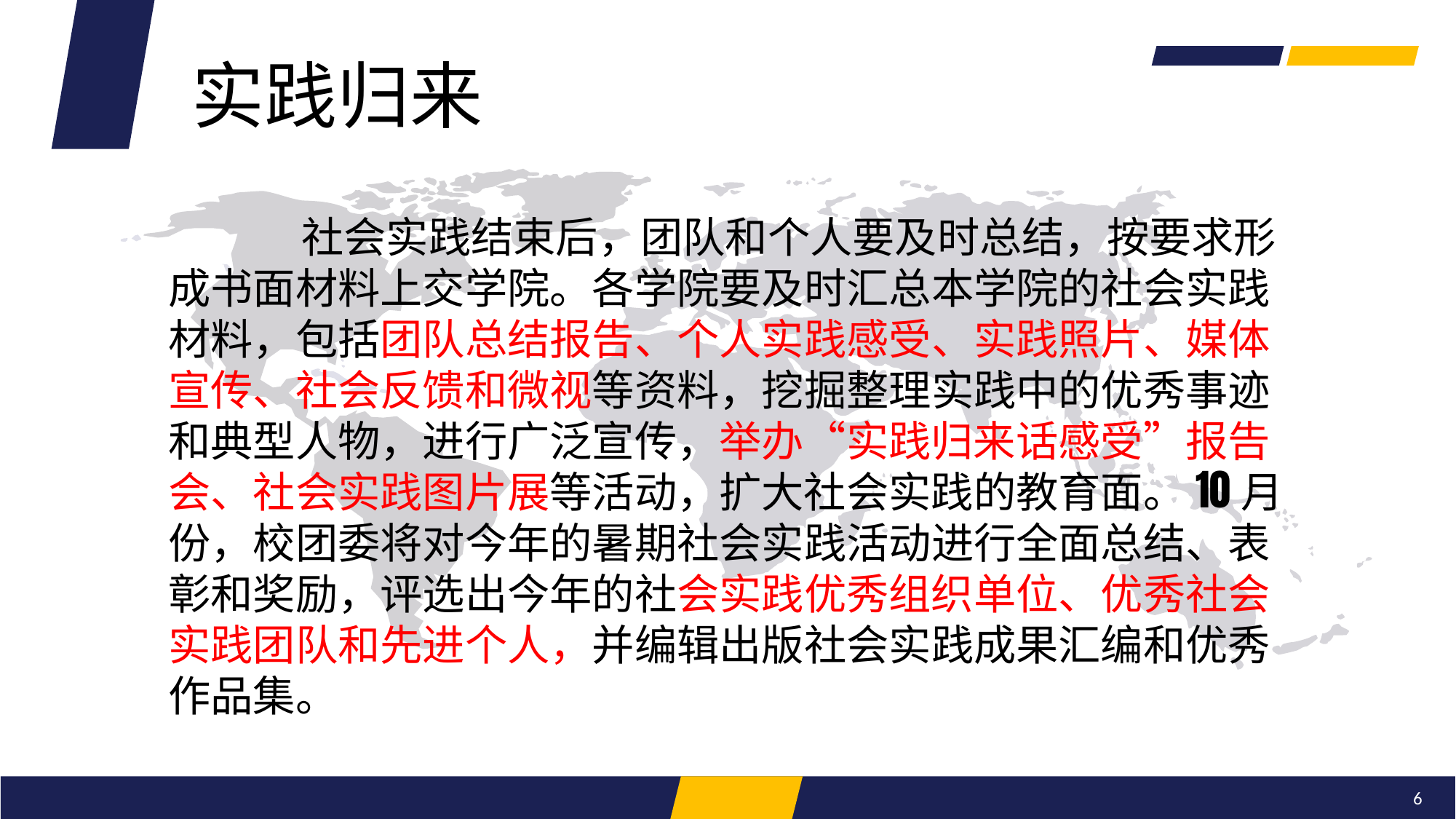

实践归来

             社会实践结束后，团队和个人要及时总结，按要求形成书面材料上交学院。各学院要及时汇总本学院的社会实践材料，包括团队总结报告、个人实践感受、实践照片、媒体宣传、社会反馈和微视等资料，挖掘整理实践中的优秀事迹和典型人物，进行广泛宣传，举办“实践归来话感受”报告会、社会实践图片展等活动，扩大社会实践的教育面。10月份，校团委将对今年的暑期社会实践活动进行全面总结、表彰和奖励，评选出今年的社会实践优秀组织单位、优秀社会实践团队和先进个人，并编辑出版社会实践成果汇编和优秀作品集。

6